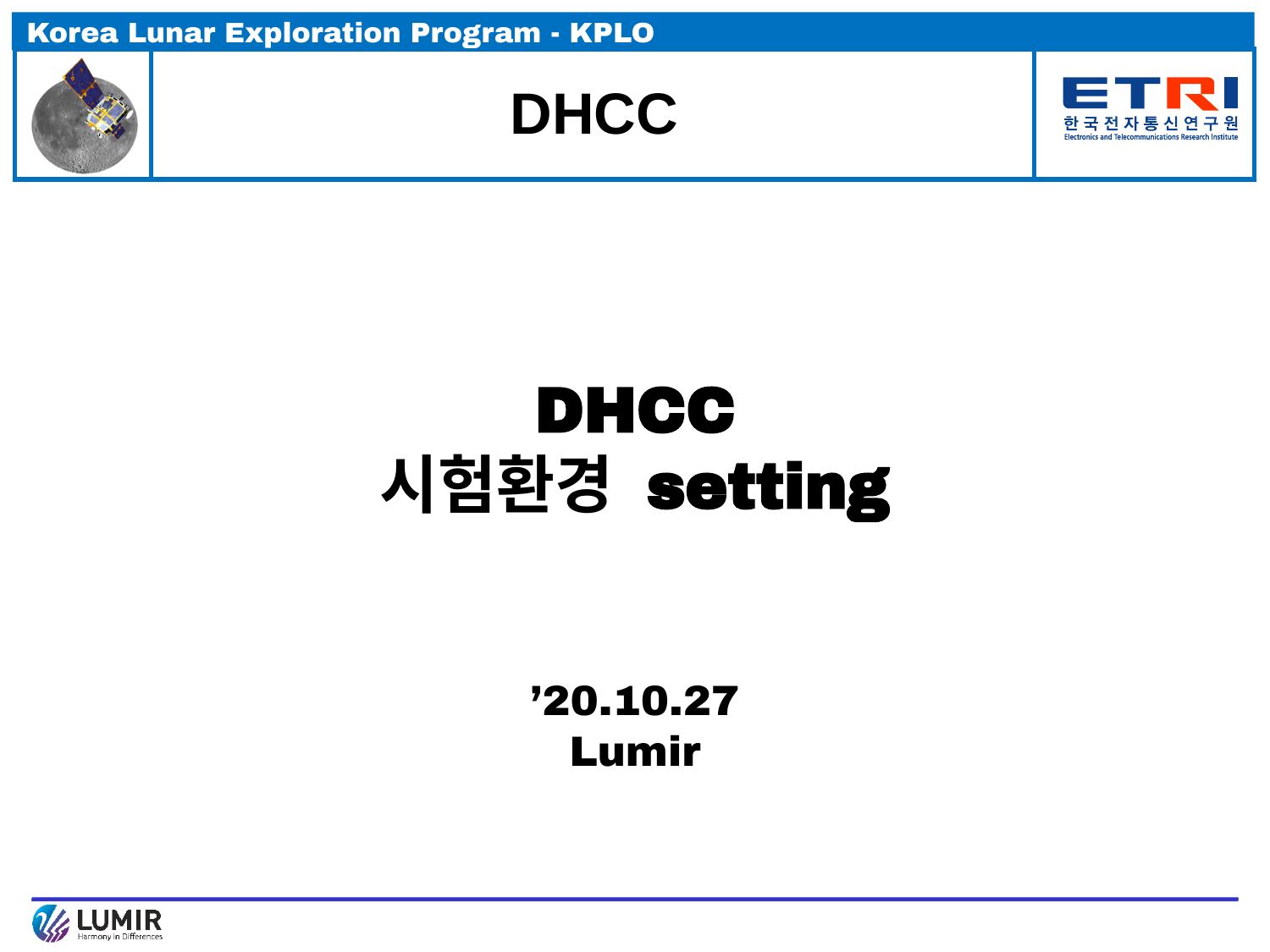

DHCC
# DHCC 시험환경 setting ’20.10.27 Lumir